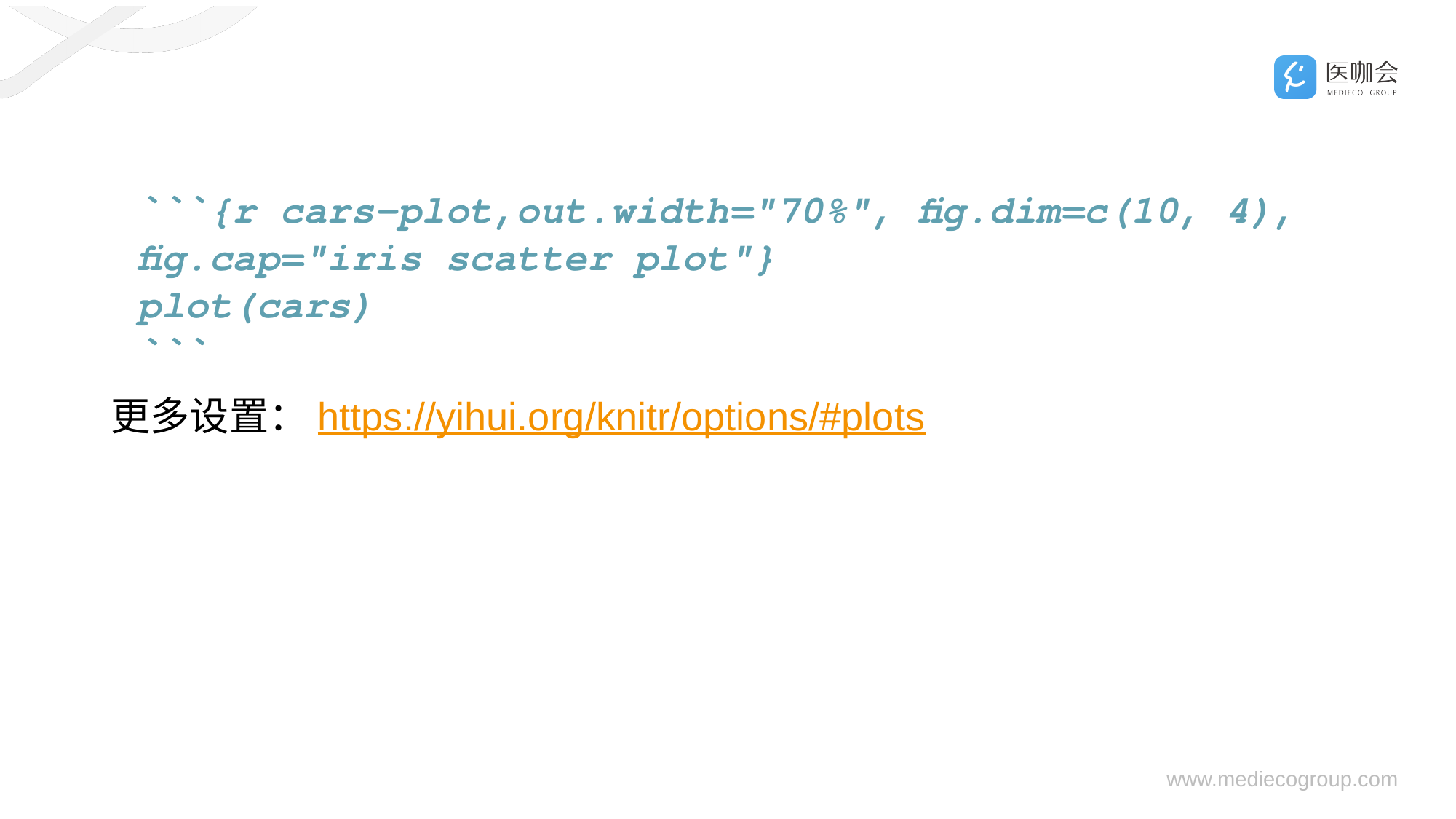

```{r cars-plot,out.width="70%", fig.dim=c(10, 4), fig.cap="iris scatter plot"}
plot(cars)
```
更多设置：https://yihui.org/knitr/options/#plots